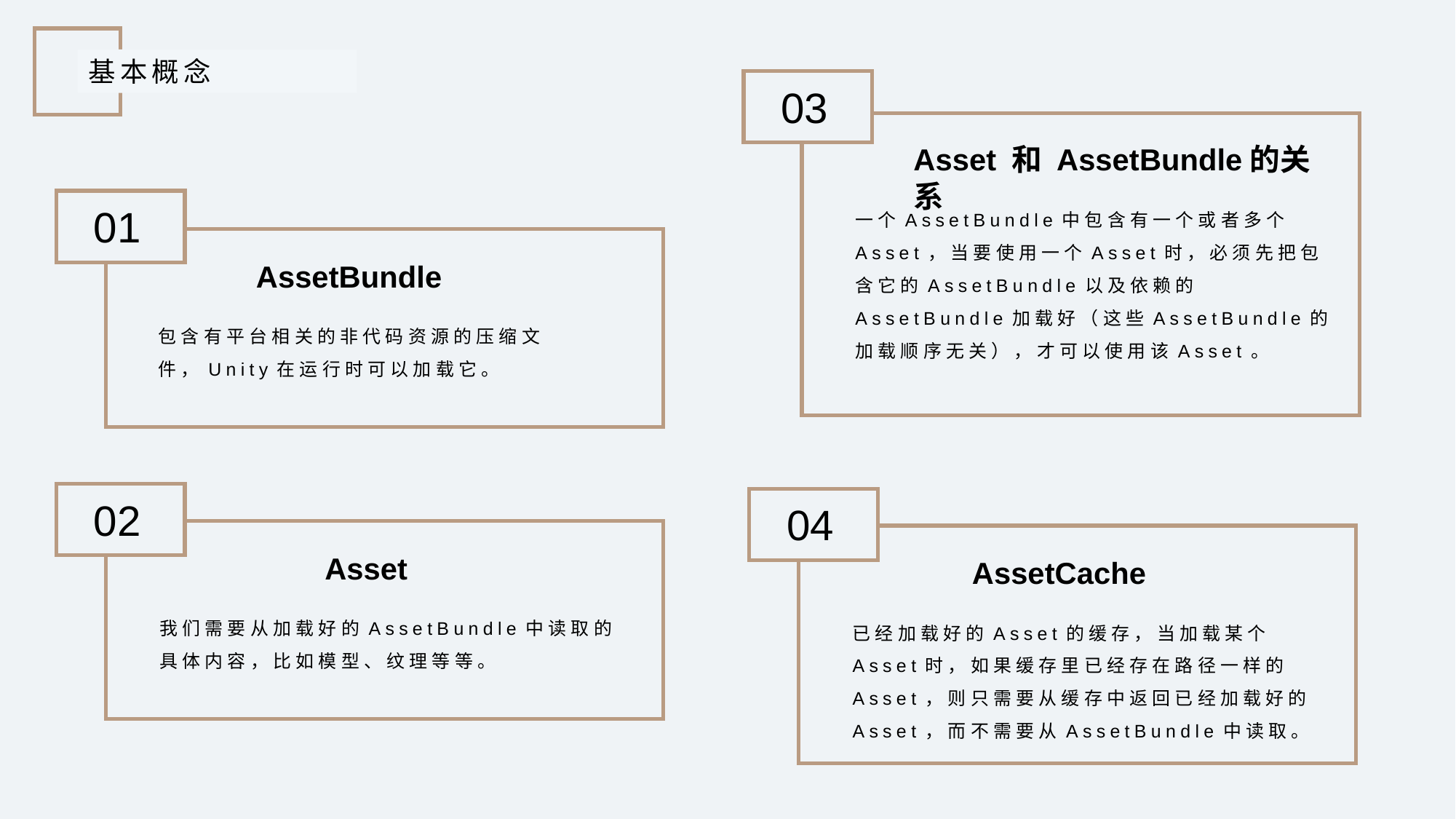

基本概念

03

Asset 和 AssetBundle的关系

一个AssetBundle中包含有一个或者多个Asset，当要使用一个Asset时，必须先把包含它的AssetBundle以及依赖的AssetBundle加载好（这些AssetBundle的加载顺序无关），才可以使用该Asset。
01

AssetBundle
包含有平台相关的非代码资源的压缩文件，Unity在运行时可以加载它。

02

04

Asset
AssetCache
我们需要从加载好的AssetBundle中读取的具体内容，比如模型、纹理等等。
已经加载好的Asset的缓存，当加载某个Asset时，如果缓存里已经存在路径一样的Asset，则只需要从缓存中返回已经加载好的Asset，而不需要从AssetBundle中读取。